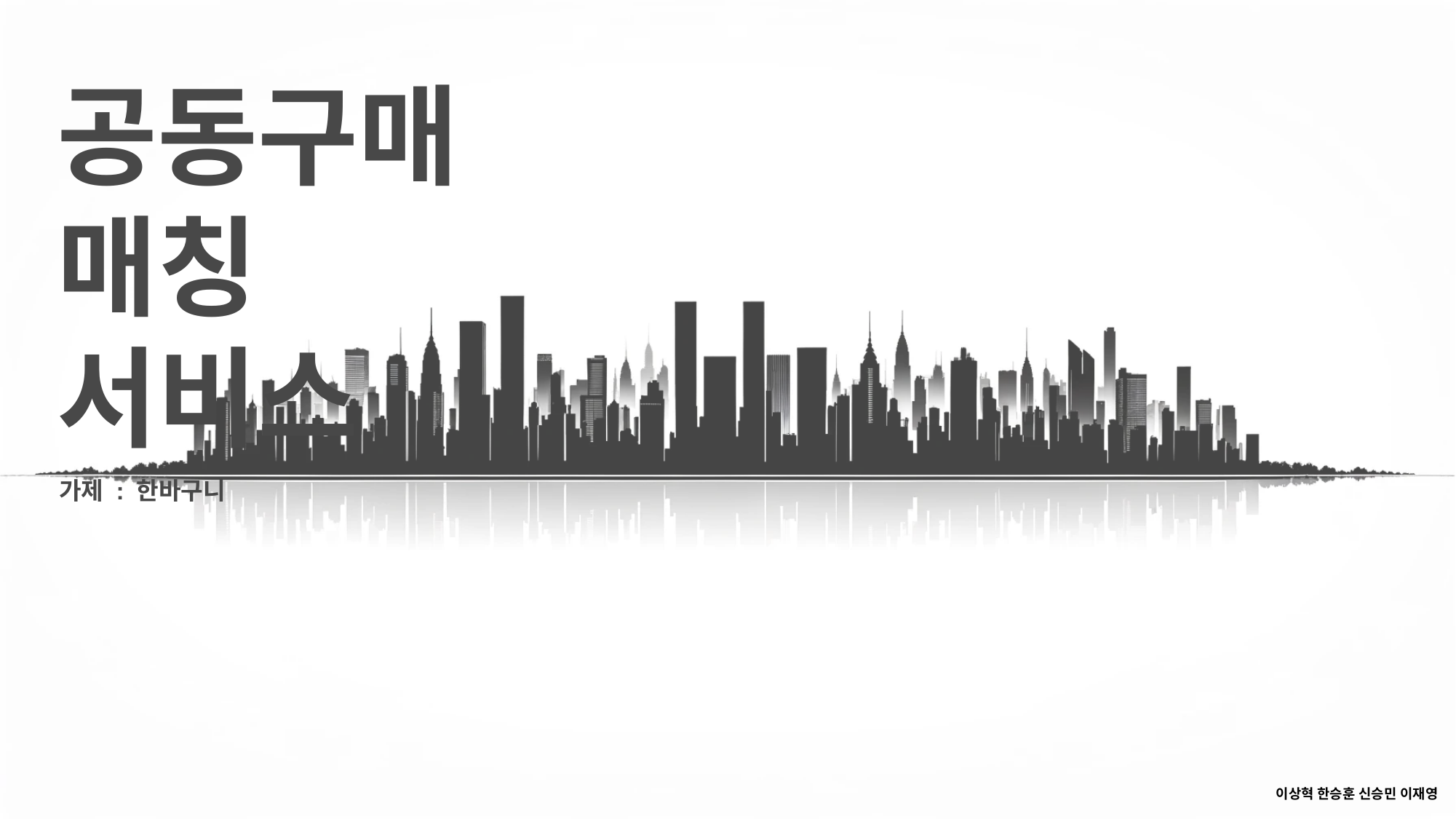

공동구매 매칭 서비스
가제 : 한바구니
이상혁 한승훈 신승민 이재영